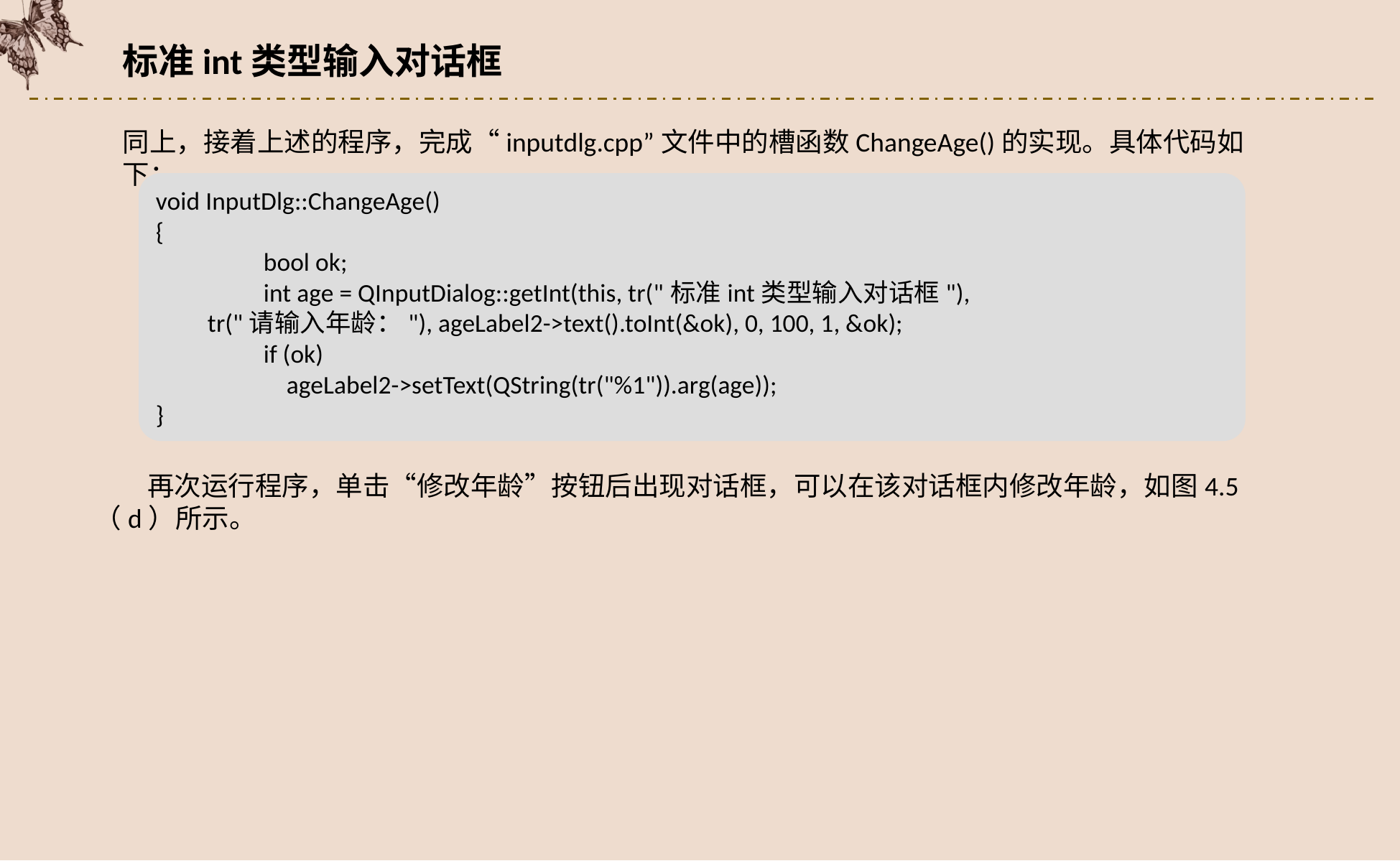

标准int类型输入对话框
同上，接着上述的程序，完成“inputdlg.cpp”文件中的槽函数ChangeAge()的实现。具体代码如下：
void InputDlg::ChangeAge()
{
    	bool ok;
    	int age = QInputDialog::getInt(this, tr("标准int类型输入对话框"),
         tr("请输入年龄："), ageLabel2->text().toInt(&ok), 0, 100, 1, &ok);
    	if (ok)
    	    ageLabel2->setText(QString(tr("%1")).arg(age));
}
再次运行程序，单击“修改年龄”按钮后出现对话框，可以在该对话框内修改年龄，如图4.5（d）所示。